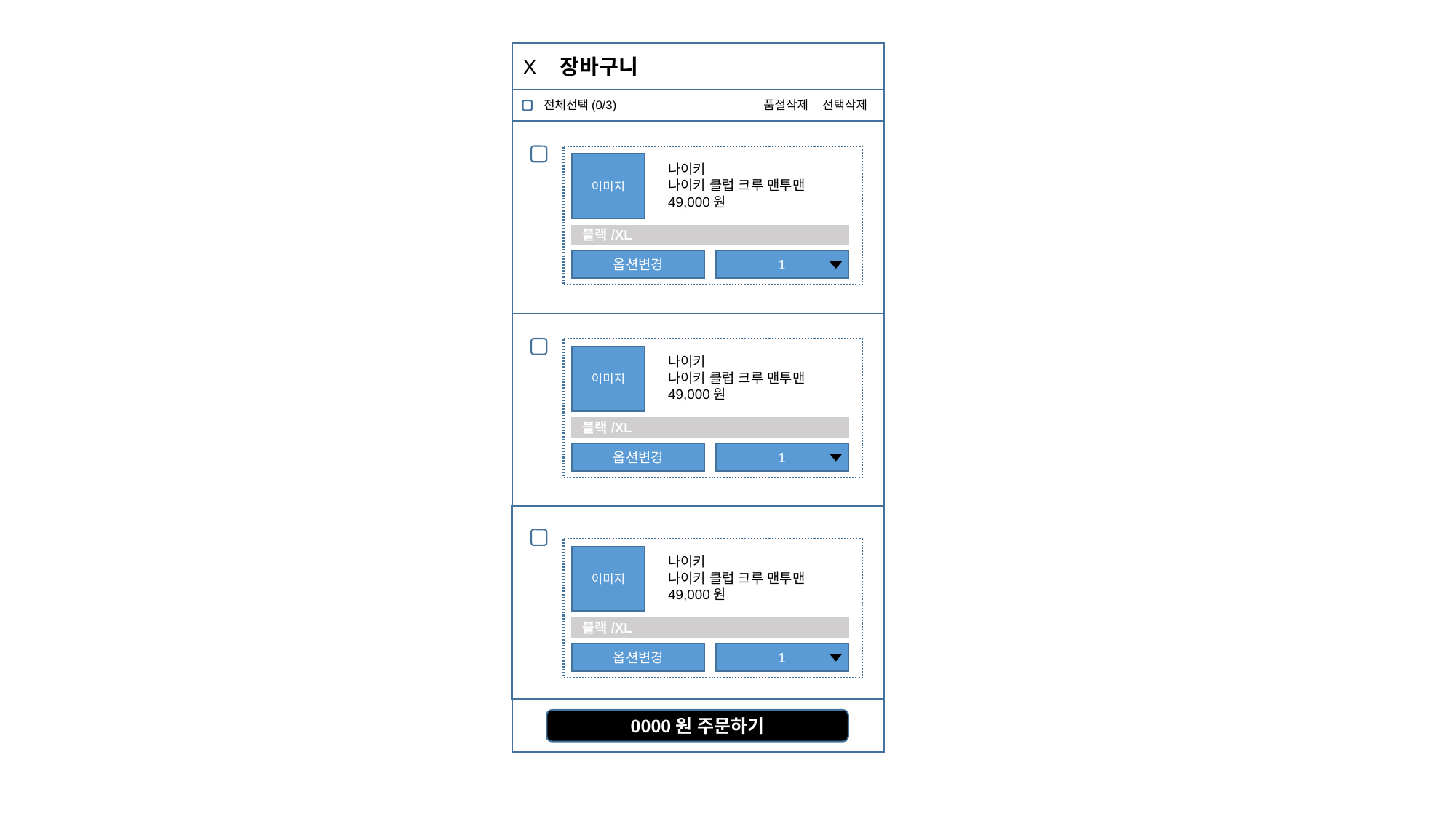

X   장바구니

전체선택(0/3)
품절삭제    선택삭제

이미지
나이키
나이키 클럽 크루 맨투맨
49,000원
블랙/XL
1
옵션변경

이미지
나이키
나이키 클럽 크루 맨투맨
49,000원
블랙/XL
1
옵션변경

이미지
나이키
나이키 클럽 크루 맨투맨
49,000원
블랙/XL
1
옵션변경

0000원 주문하기